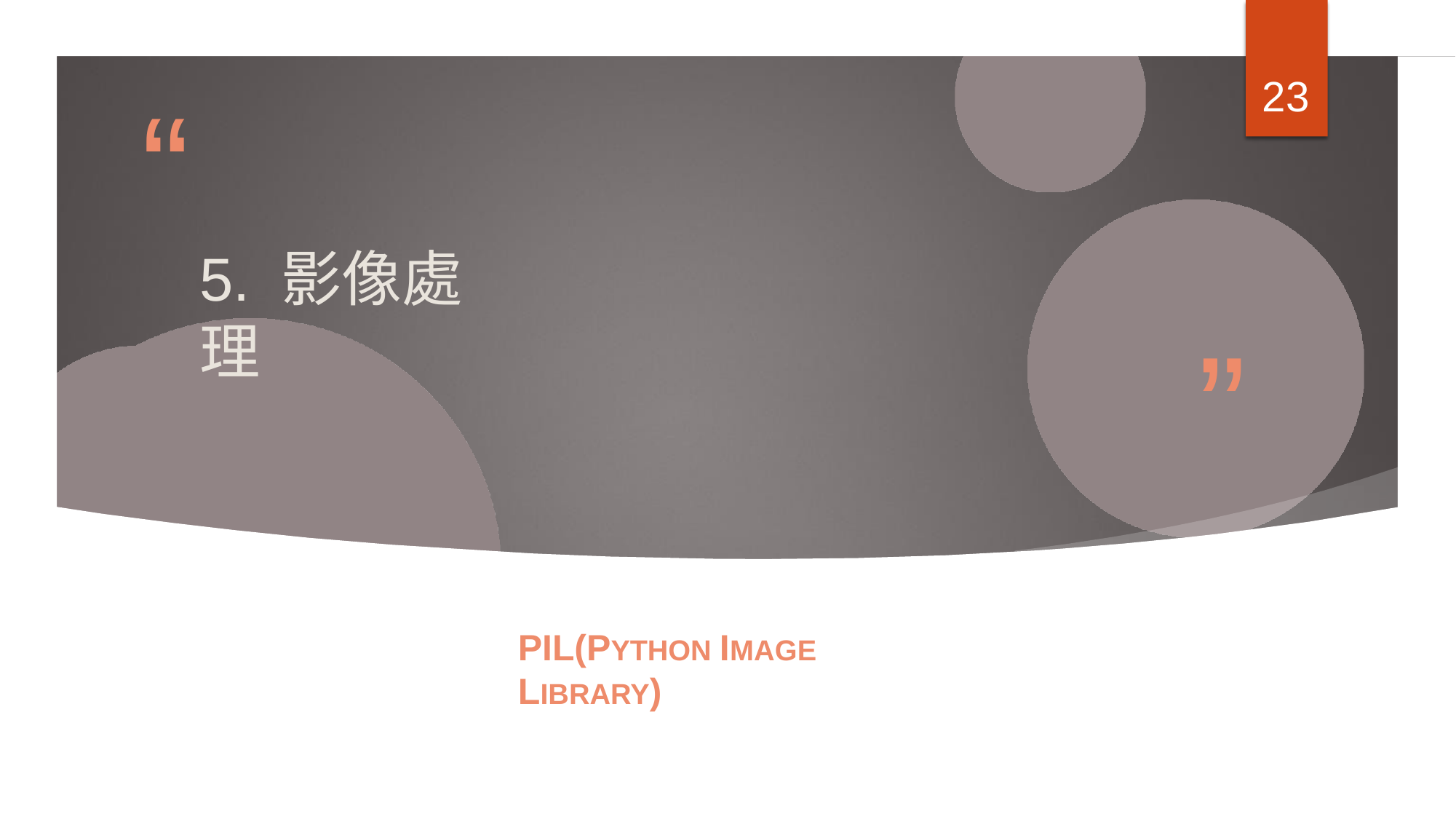

23
# “

5. 影像處理
”

PIL(PYTHON IMAGE LIBRARY)